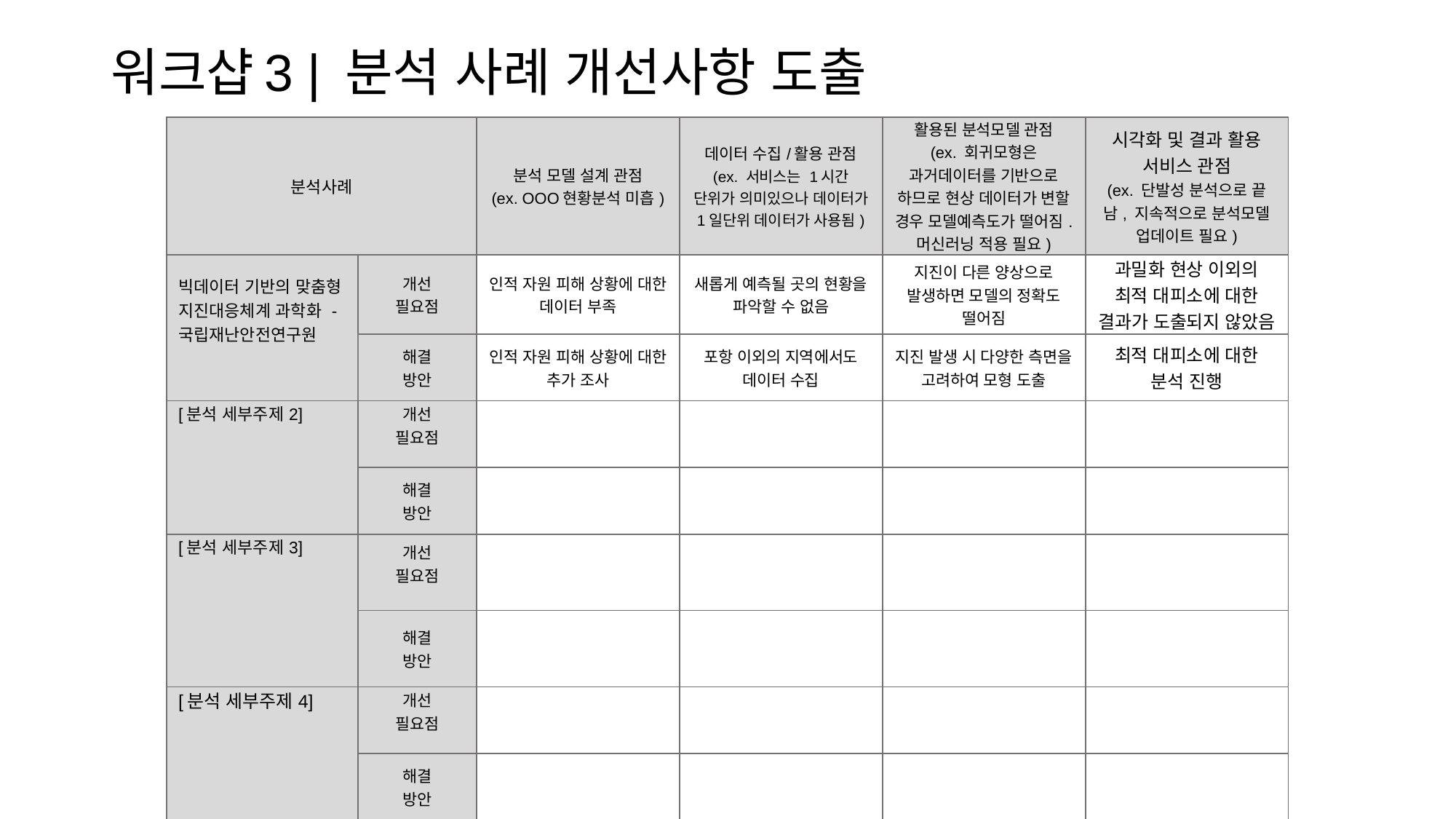

# 워크샵3 | 분석 사례 개선사항 도출
| 분석사례 |  | 분석 모델 설계 관점 (ex. OOO현황분석 미흡) | 데이터 수집/활용 관점 (ex. 서비스는 1시간 단위가 의미있으나 데이터가 1일단위 데이터가 사용됨) | 활용된 분석모델 관점 (ex. 회귀모형은 과거데이터를 기반으로 하므로 현상 데이터가 변할 경우 모델예측도가 떨어짐. 머신러닝 적용 필요) | 시각화 및 결과 활용 서비스 관점 (ex. 단발성 분석으로 끝남, 지속적으로 분석모델 업데이트 필요) |
| --- | --- | --- | --- | --- | --- |
| 빅데이터 기반의 맞춤형 지진대응체계 과학화 - 국립재난안전연구원 | 개선 필요점 | 인적 자원 피해 상황에 대한 데이터 부족 | 새롭게 예측될 곳의 현황을 파악할 수 없음 | 지진이 다른 양상으로 발생하면 모델의 정확도 떨어짐 | 과밀화 현상 이외의 최적 대피소에 대한 결과가 도출되지 않았음 |
|  | 해결 방안 | 인적 자원 피해 상황에 대한 추가 조사 | 포항 이외의 지역에서도 데이터 수집 | 지진 발생 시 다양한 측면을 고려하여 모형 도출 | 최적 대피소에 대한 분석 진행 |
| [분석 세부주제2] | 개선 필요점 |  |  |  |  |
|  | 해결 방안 |  |  |  |  |
| [분석 세부주제3] | 개선 필요점 |  |  |  |  |
|  | 해결 방안 |  |  |  |  |
| [분석 세부주제4] | 개선 필요점 |  |  |  |  |
|  | 해결 방안 |  |  |  |  |
4